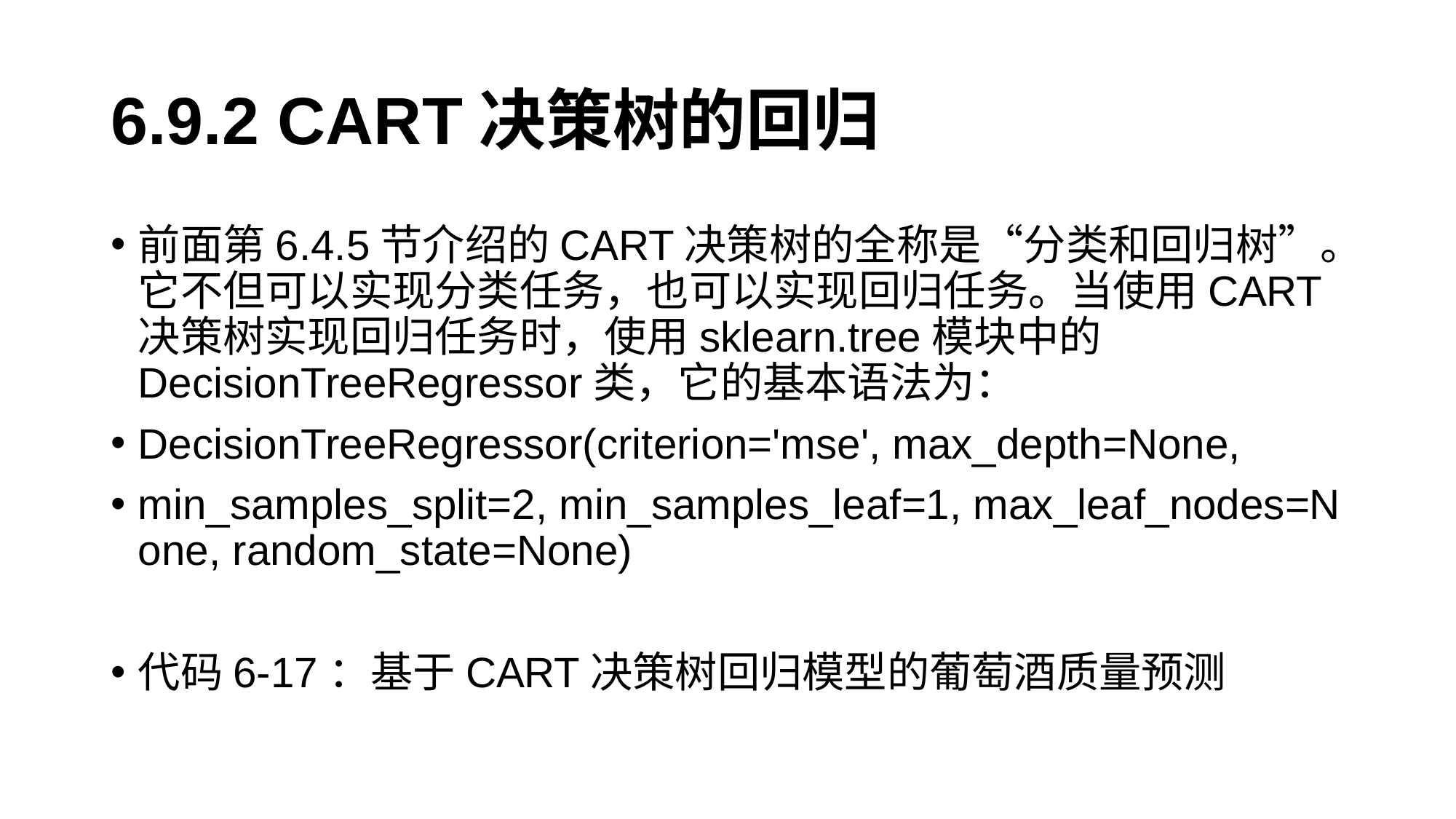

# 6.9.2 CART决策树的回归
前面第6.4.5节介绍的CART决策树的全称是“分类和回归树”。它不但可以实现分类任务，也可以实现回归任务。当使用CART决策树实现回归任务时，使用sklearn.tree模块中的DecisionTreeRegressor类，它的基本语法为：
DecisionTreeRegressor(criterion='mse', max_depth=None,
min_samples_split=2, min_samples_leaf=1, max_leaf_nodes=None, random_state=None)

代码6-17：基于CART决策树回归模型的葡萄酒质量预测